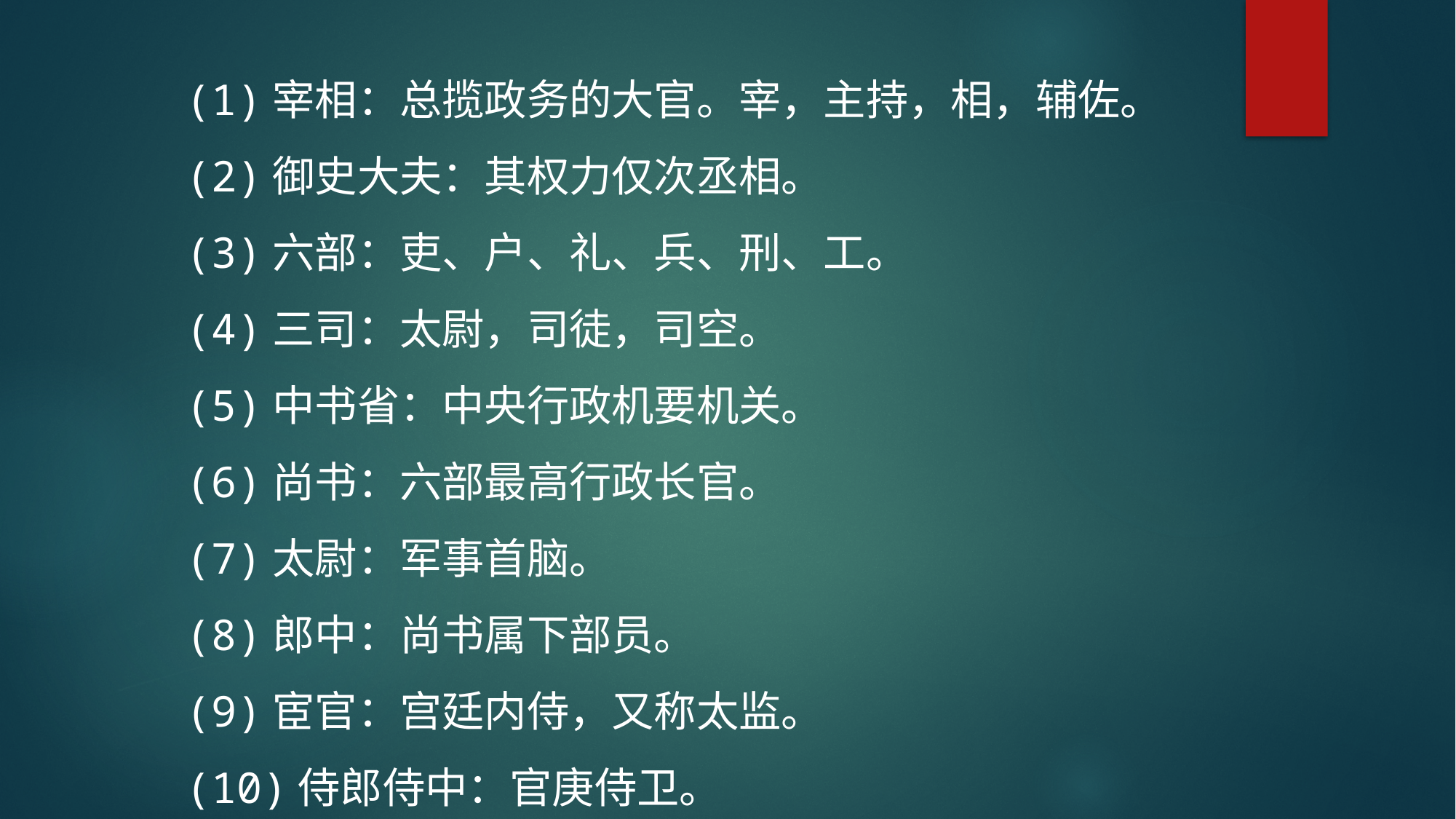

(1)宰相：总揽政务的大官。宰，主持，相，辅佐。
  (2)御史大夫：其权力仅次丞相。
  (3)六部：吏、户、礼、兵、刑、工。
  (4)三司：太尉，司徒，司空。
  (5)中书省：中央行政机要机关。
  (6)尚书：六部最高行政长官。
  (7)太尉：军事首脑。
  (8)郎中：尚书属下部员。
  (9)宦官：宫廷内侍，又称太监。
  (10)侍郎侍中：官庚侍卫。